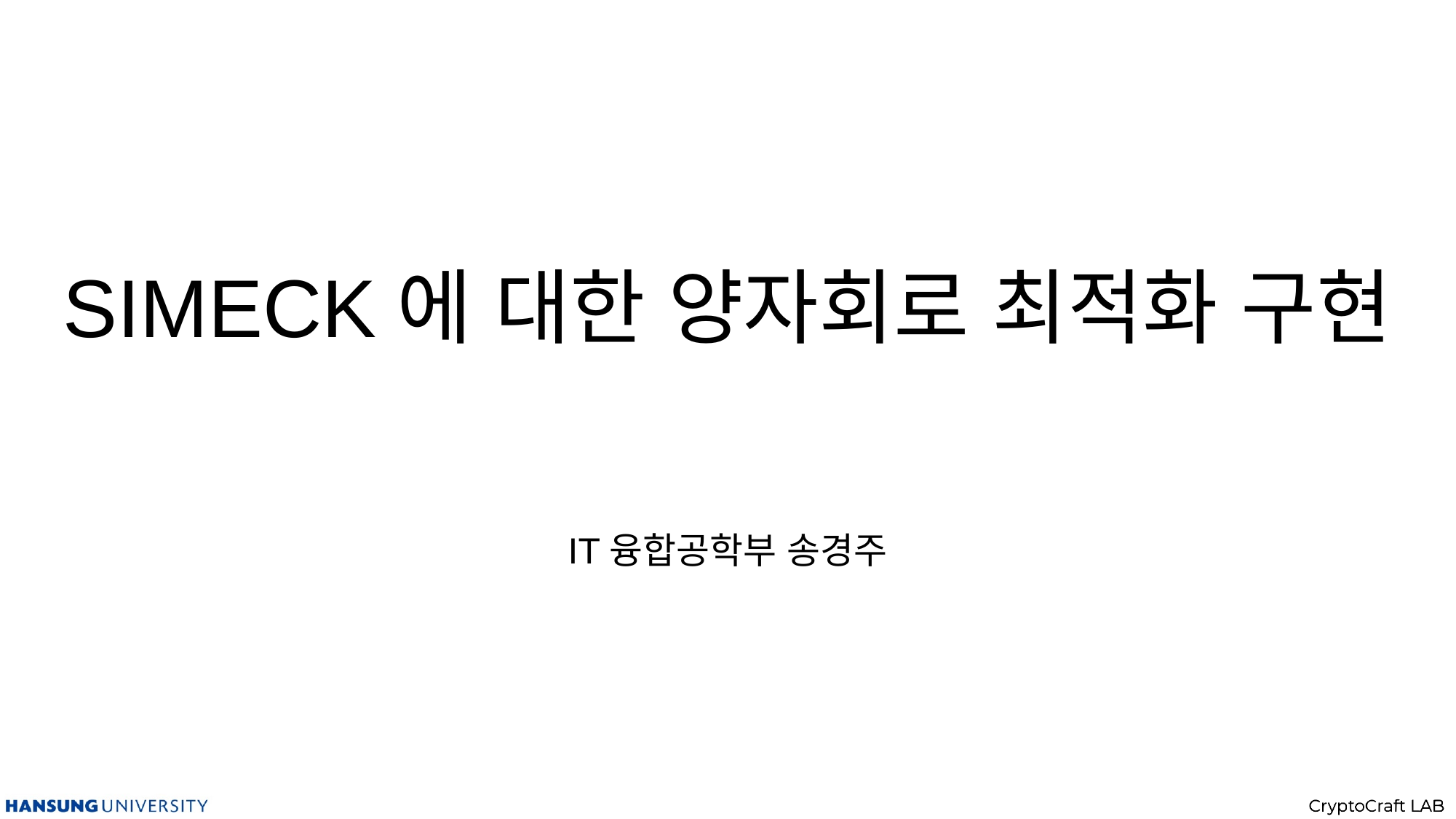

# SIMECK에 대한 양자회로 최적화 구현
IT융합공학부 송경주